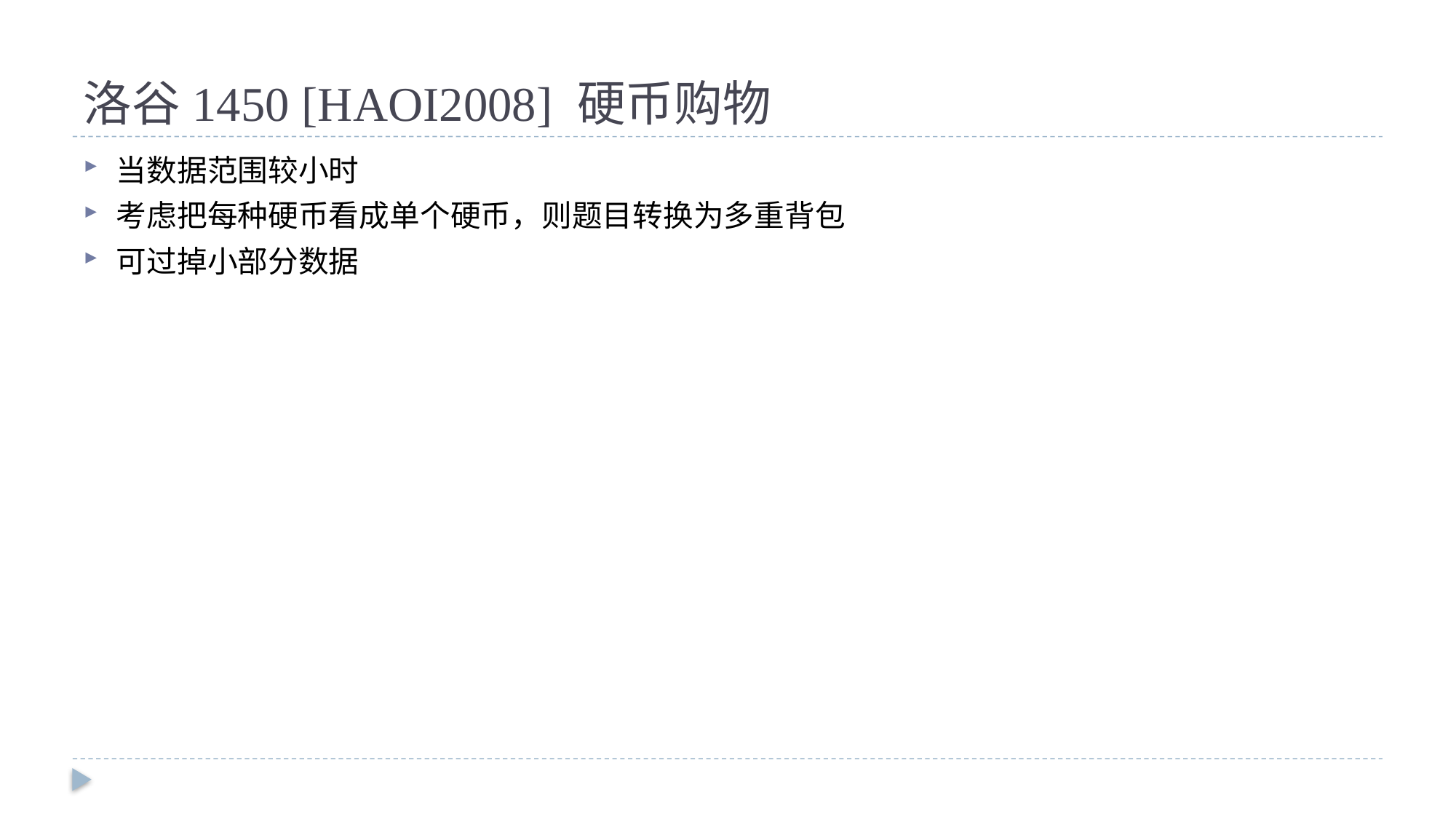

# 洛谷1450 [HAOI2008] 硬币购物
当数据范围较小时
考虑把每种硬币看成单个硬币，则题目转换为多重背包
可过掉小部分数据